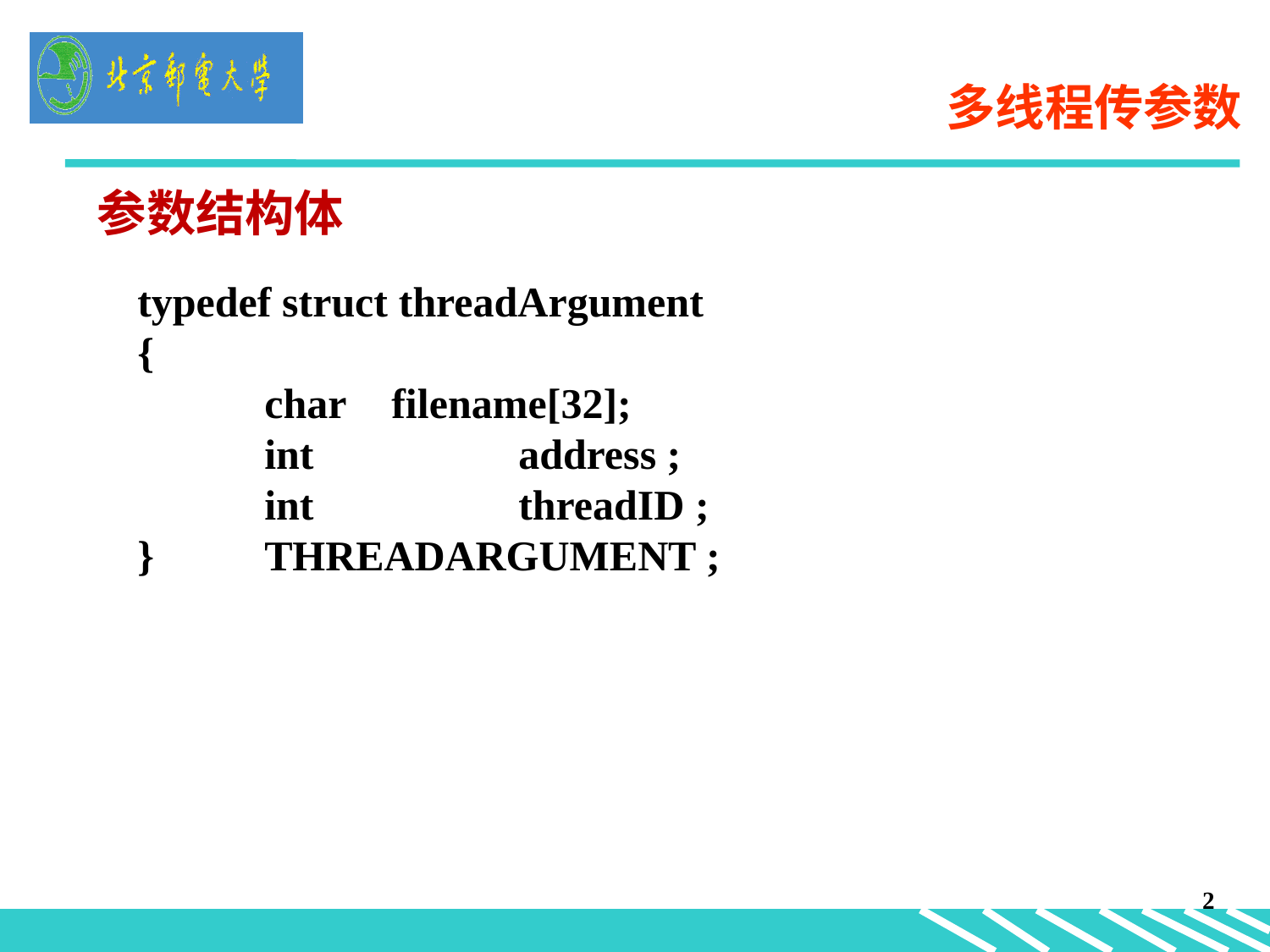

# 多线程传参数
参数结构体
typedef struct threadArgument
{
	char	filename[32];
	int		address ;
	int		threadID ;
}	THREADARGUMENT ;
2